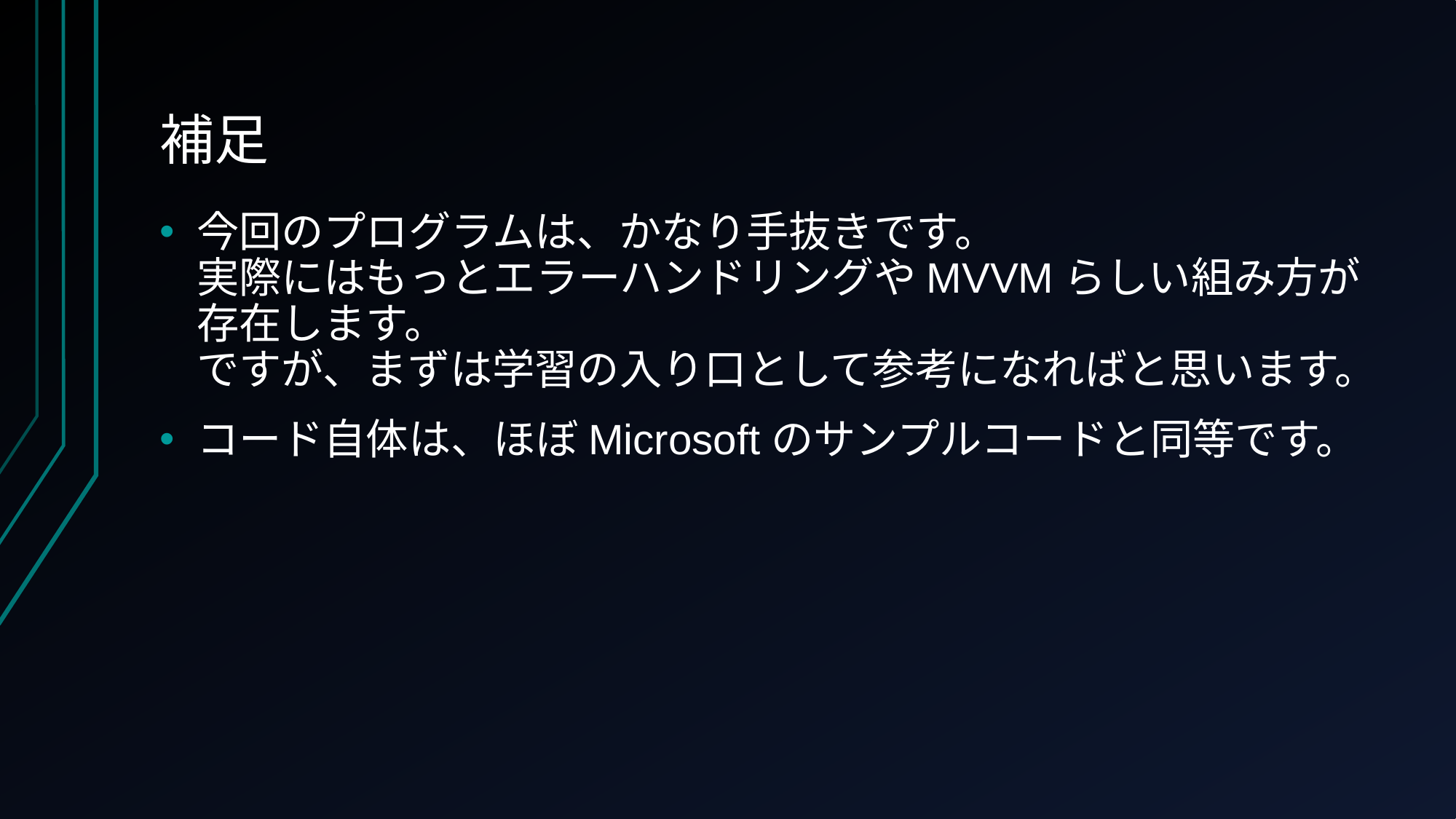

# 補足
今回のプログラムは、かなり手抜きです。
実際にはもっとエラーハンドリングやMVVMらしい組み方が存在します。
ですが、まずは学習の入り口として参考になればと思います。
コード自体は、ほぼMicrosoftのサンプルコードと同等です。